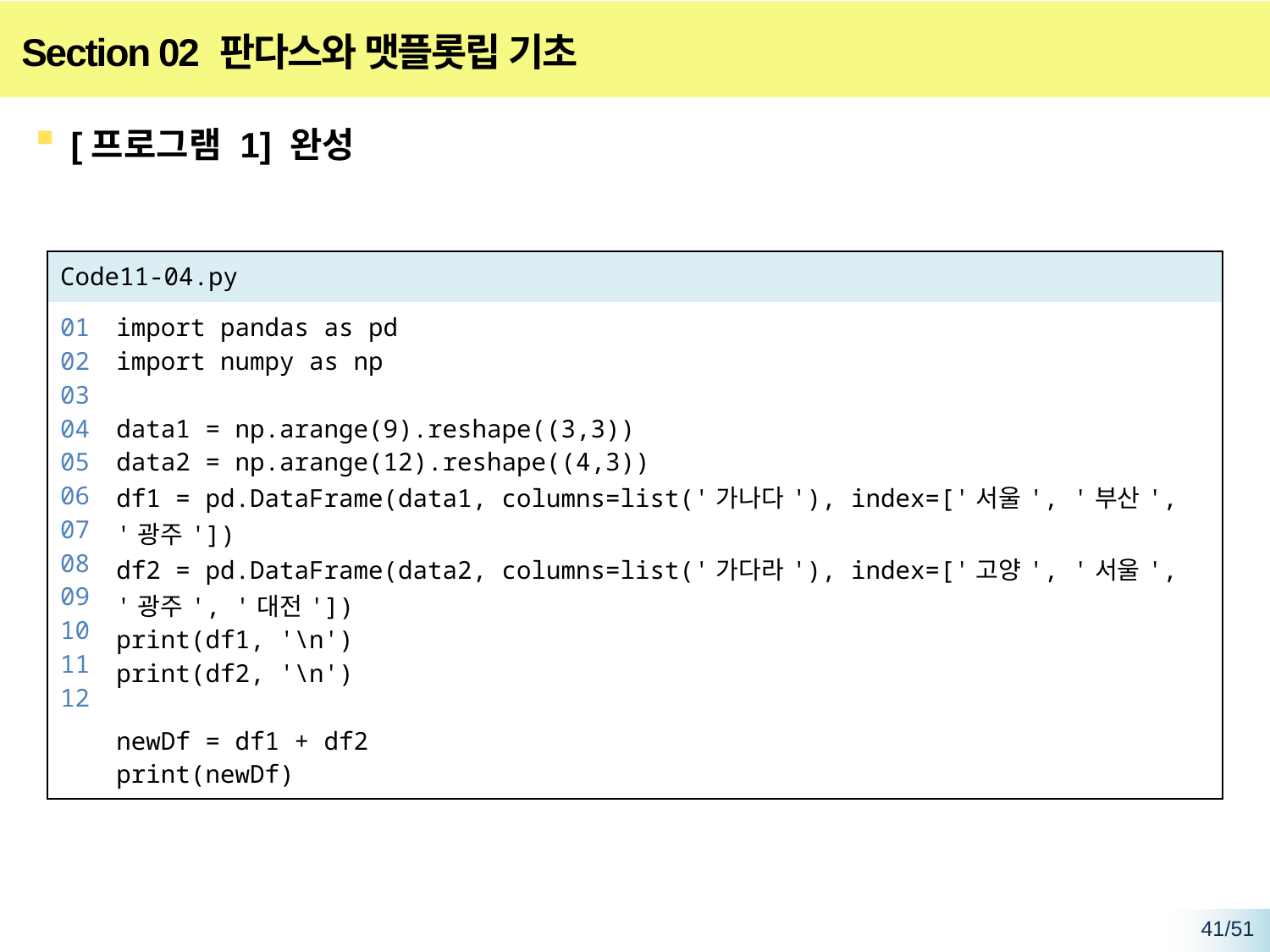

# Section 02 판다스와 맷플롯립 기초
[프로그램 1] 완성
| Code11-04.py |  |
| --- | --- |
| 01 02 03 04 05 06 07 08 09 10 11 12 | import pandas as pd import numpy as np data1 = np.arange(9).reshape((3,3)) data2 = np.arange(12).reshape((4,3)) df1 = pd.DataFrame(data1, columns=list('가나다'), index=['서울', '부산', '광주']) df2 = pd.DataFrame(data2, columns=list('가다라'), index=['고양', '서울', '광주', '대전']) print(df1, '\n') print(df2, '\n') newDf = df1 + df2 print(newDf) |